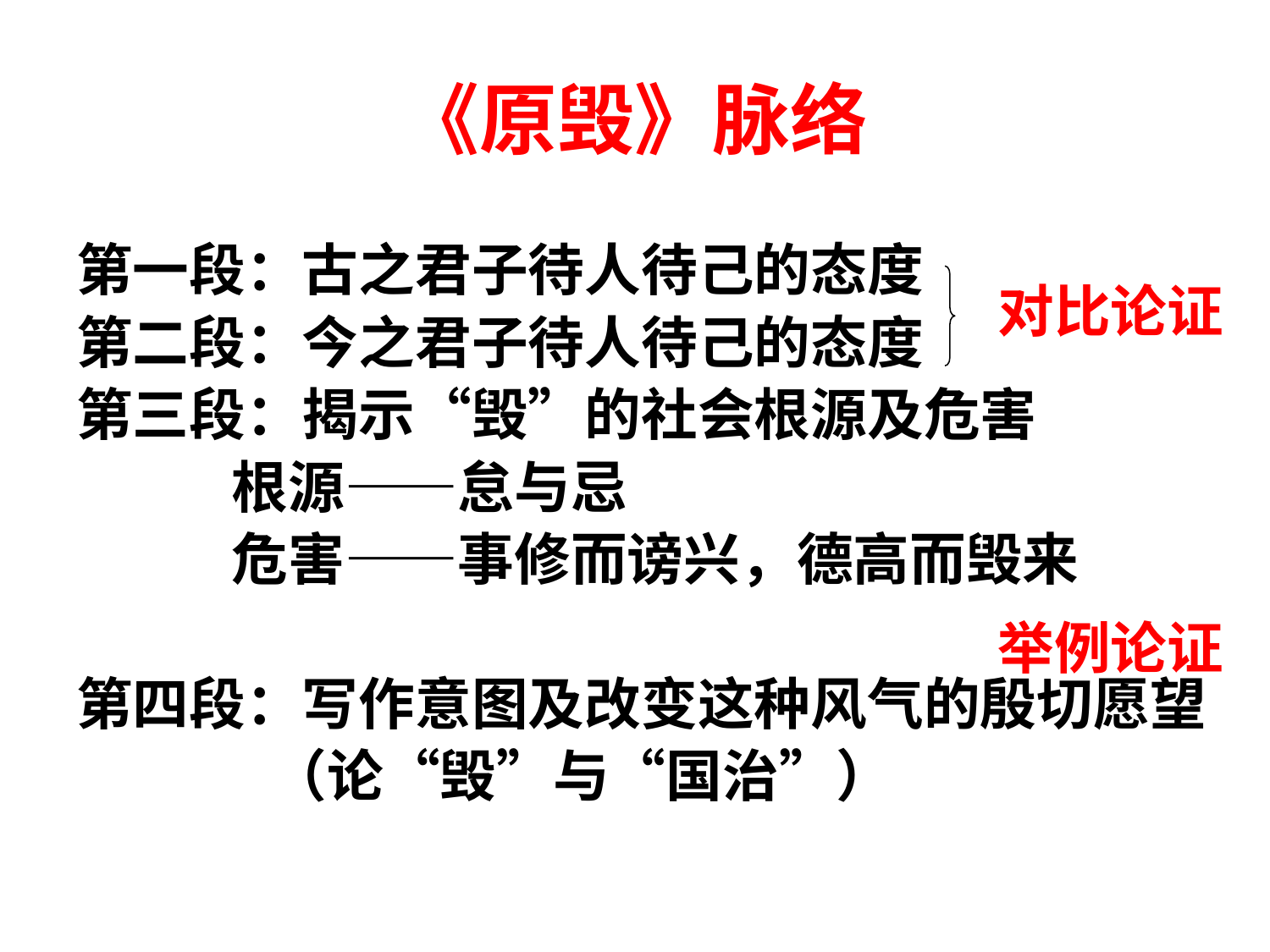

# 《原毁》脉络
第一段：古之君子待人待己的态度
第二段：今之君子待人待己的态度
第三段：揭示“毁”的社会根源及危害
           根源——怠与忌
           危害——事修而谤兴，德高而毁来

第四段：写作意图及改变这种风气的殷切愿望
              （论“毁”与“国治”）

对比论证
举例论证